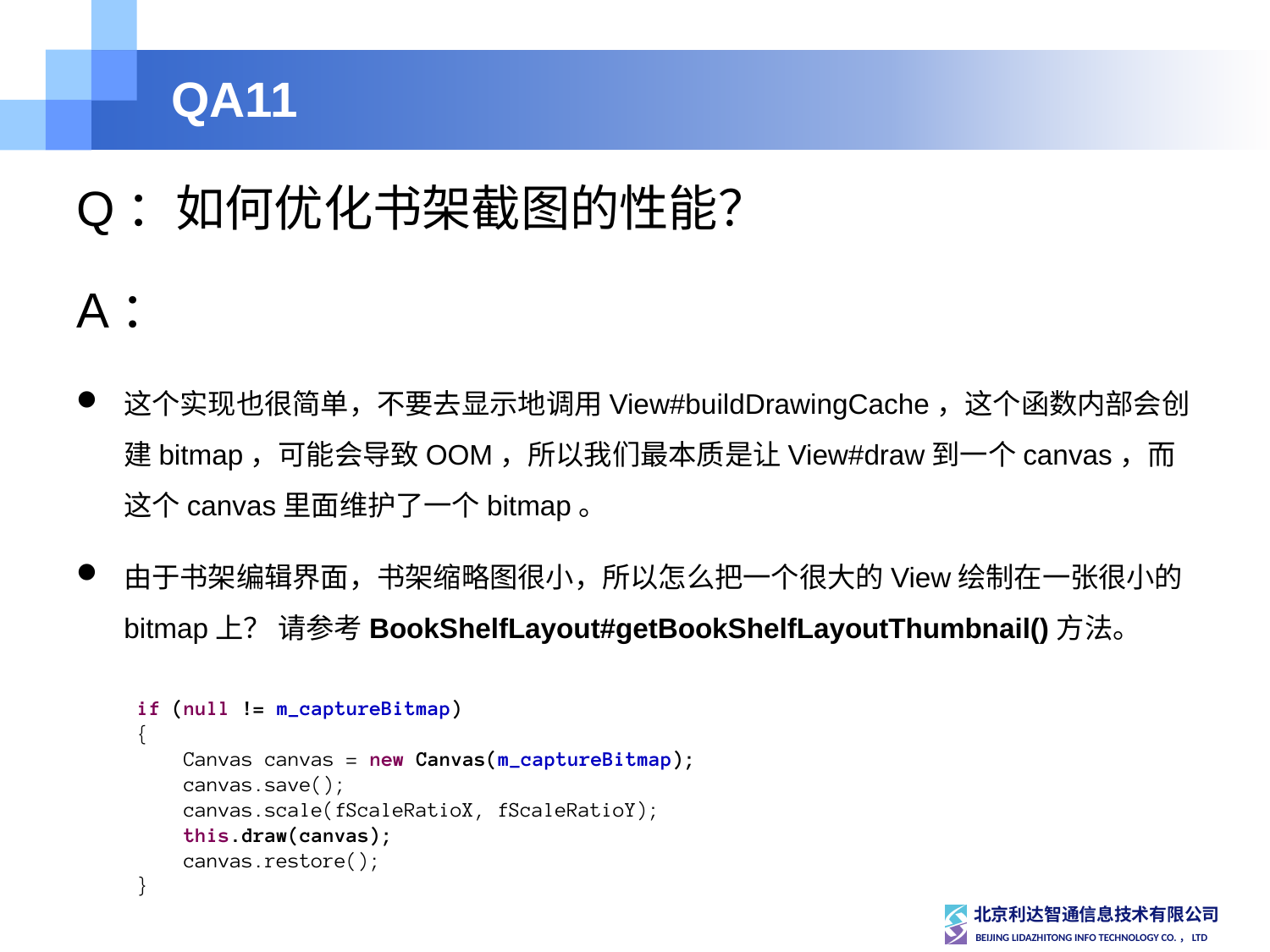

# QA11
Q：如何优化书架截图的性能？
A：
这个实现也很简单，不要去显示地调用View#buildDrawingCache，这个函数内部会创建bitmap，可能会导致OOM，所以我们最本质是让View#draw到一个canvas，而这个canvas里面维护了一个bitmap。
由于书架编辑界面，书架缩略图很小，所以怎么把一个很大的View绘制在一张很小的bitmap上？ 请参考BookShelfLayout#getBookShelfLayoutThumbnail()方法。

if (null != m_captureBitmap)
{
    Canvas canvas = new Canvas(m_captureBitmap);
    canvas.save();
    canvas.scale(fScaleRatioX, fScaleRatioY);
    this.draw(canvas);
    canvas.restore();
}